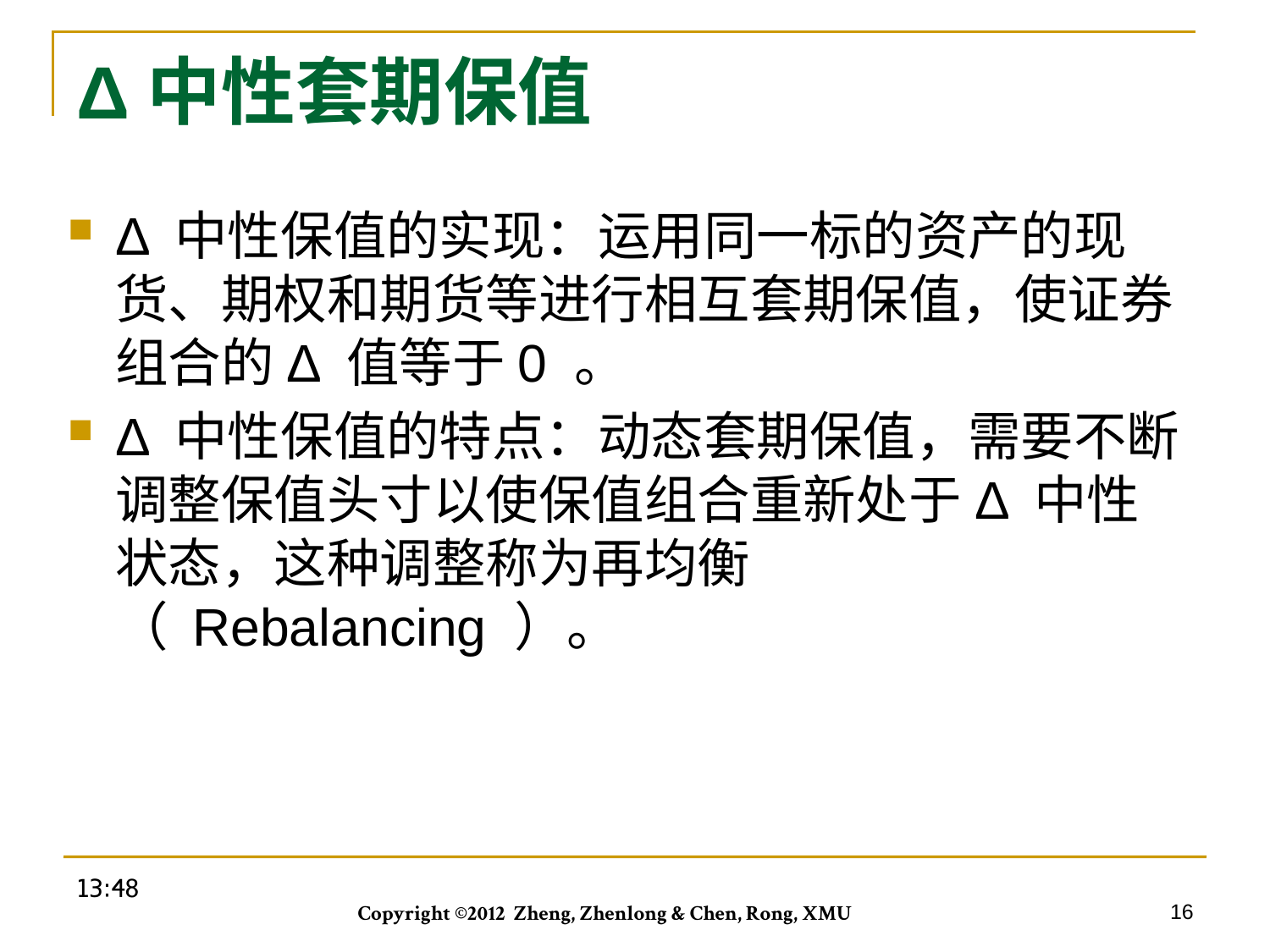

# Δ中性套期保值
Δ 中性保值的实现：运用同一标的资产的现货、期权和期货等进行相互套期保值，使证券组合的Δ 值等于0 。
Δ 中性保值的特点：动态套期保值，需要不断调整保值头寸以使保值组合重新处于Δ 中性状态，这种调整称为再均衡（ Rebalancing ）。
13:48
16
Copyright ©2012  Zheng, Zhenlong & Chen, Rong, XMU